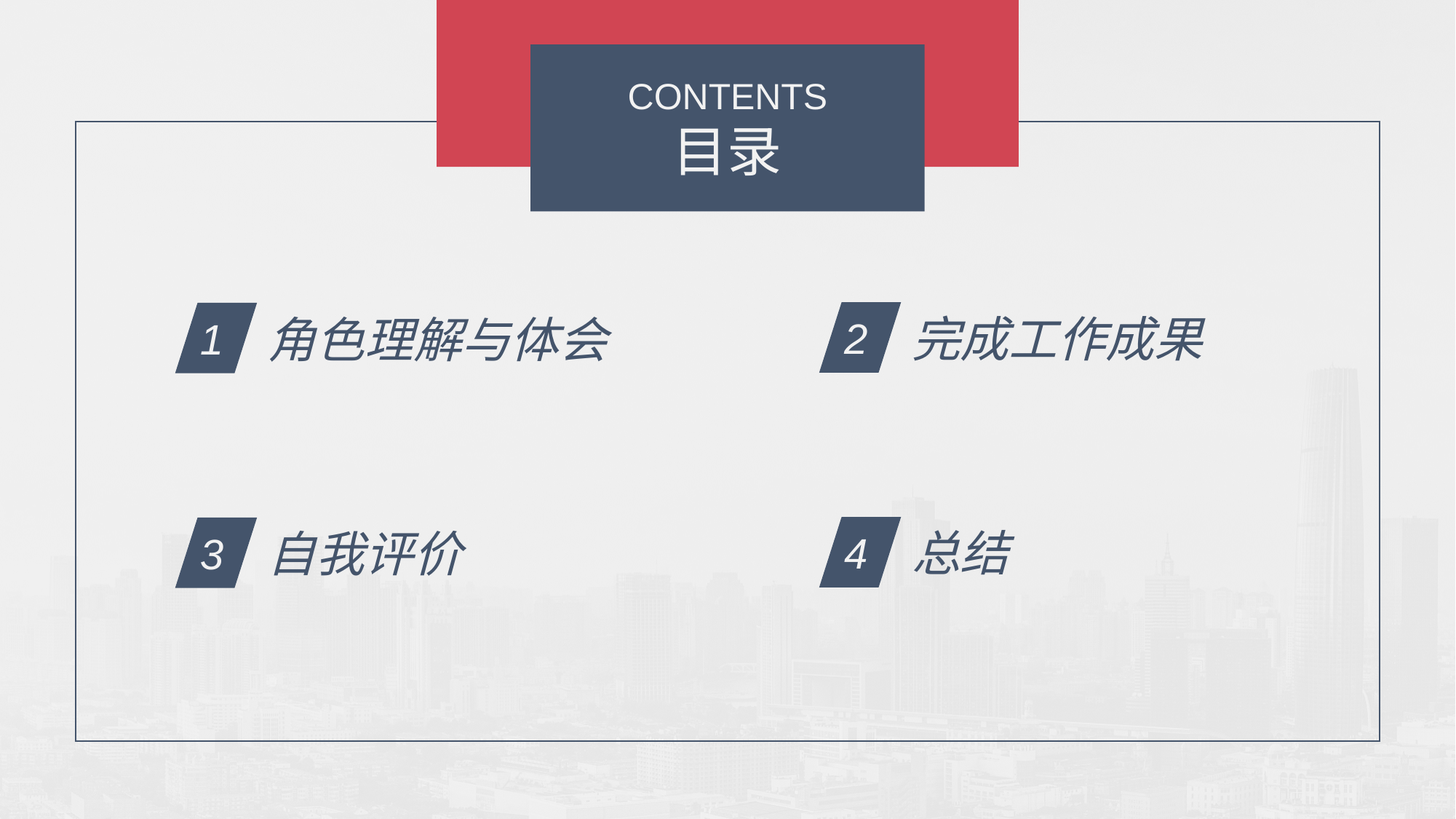

CONTENTS
目录

2
完成工作成果
1
角色理解与体会
4
总结
3
自我评价